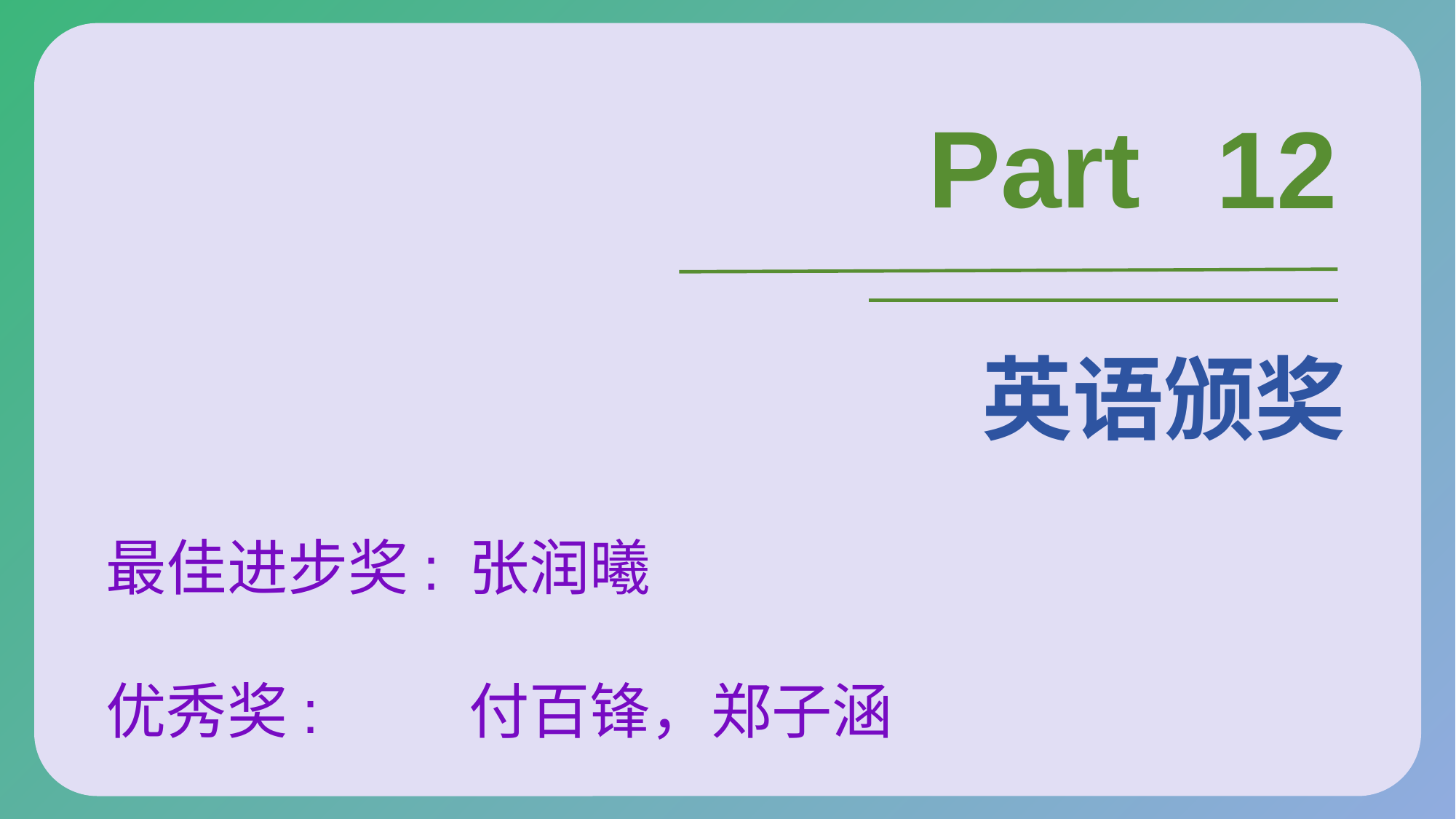

#
Part
12

英语颁奖
最佳进步奖:
张润曦
优秀奖:
付百锋，郑子涵